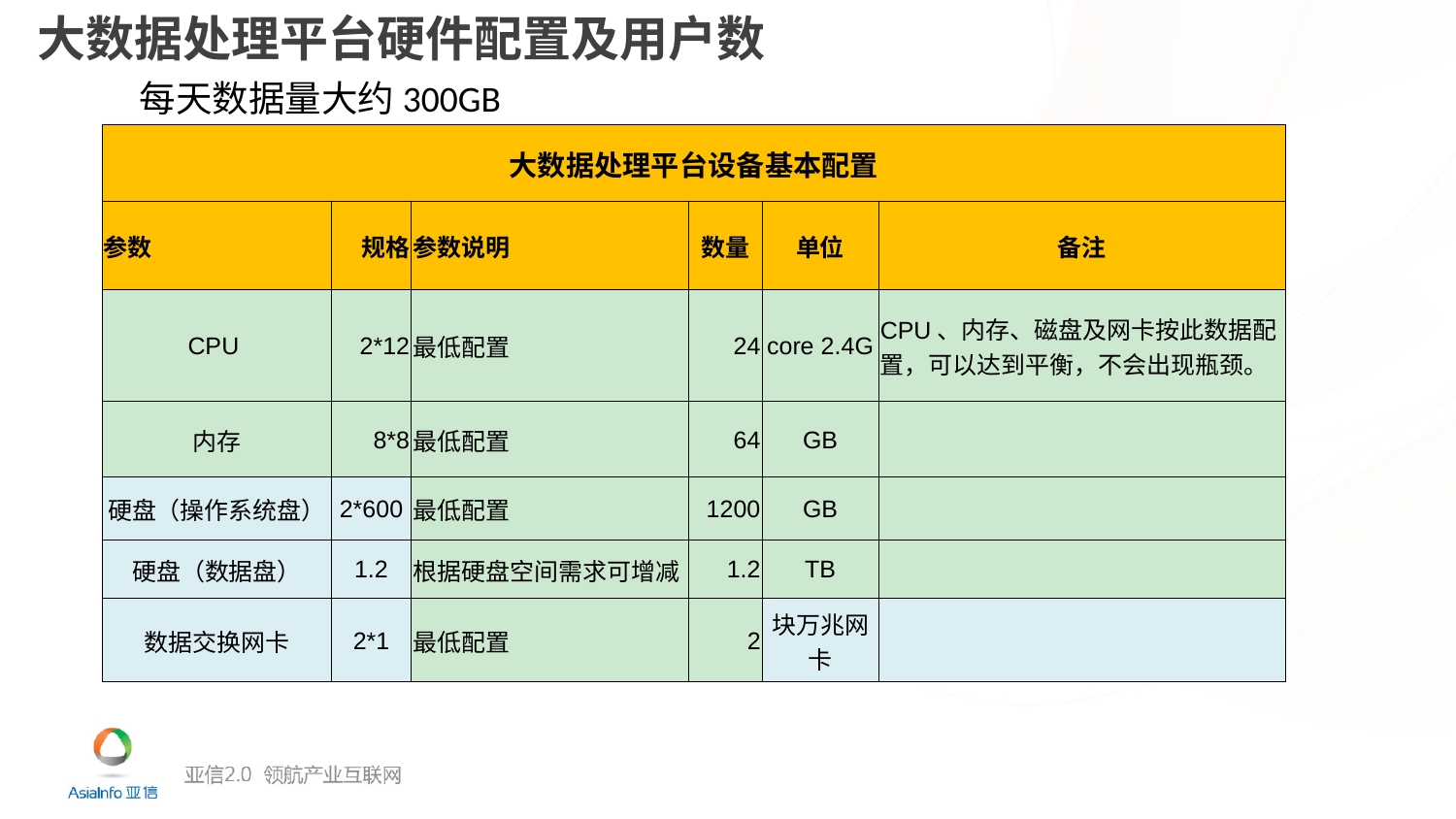

大数据处理平台硬件配置及用户数
每天数据量大约300GB
| 大数据处理平台设备基本配置 |  |  |  |  |  |
| --- | --- | --- | --- | --- | --- |
| 参数 | 规格 | 参数说明 | 数量 | 单位 | 备注 |
| CPU | 2\*12 | 最低配置 | 24 | core 2.4G | CPU、内存、磁盘及网卡按此数据配置，可以达到平衡，不会出现瓶颈。 |
| 内存 | 8\*8 | 最低配置 | 64 | GB |  |
| 硬盘（操作系统盘） | 2\*600 | 最低配置 | 1200 | GB |  |
| 硬盘（数据盘） | 1.2 | 根据硬盘空间需求可增减 | 1.2 | TB |  |
| 数据交换网卡 | 2\*1 | 最低配置 | 2 | 块万兆网卡 |  |